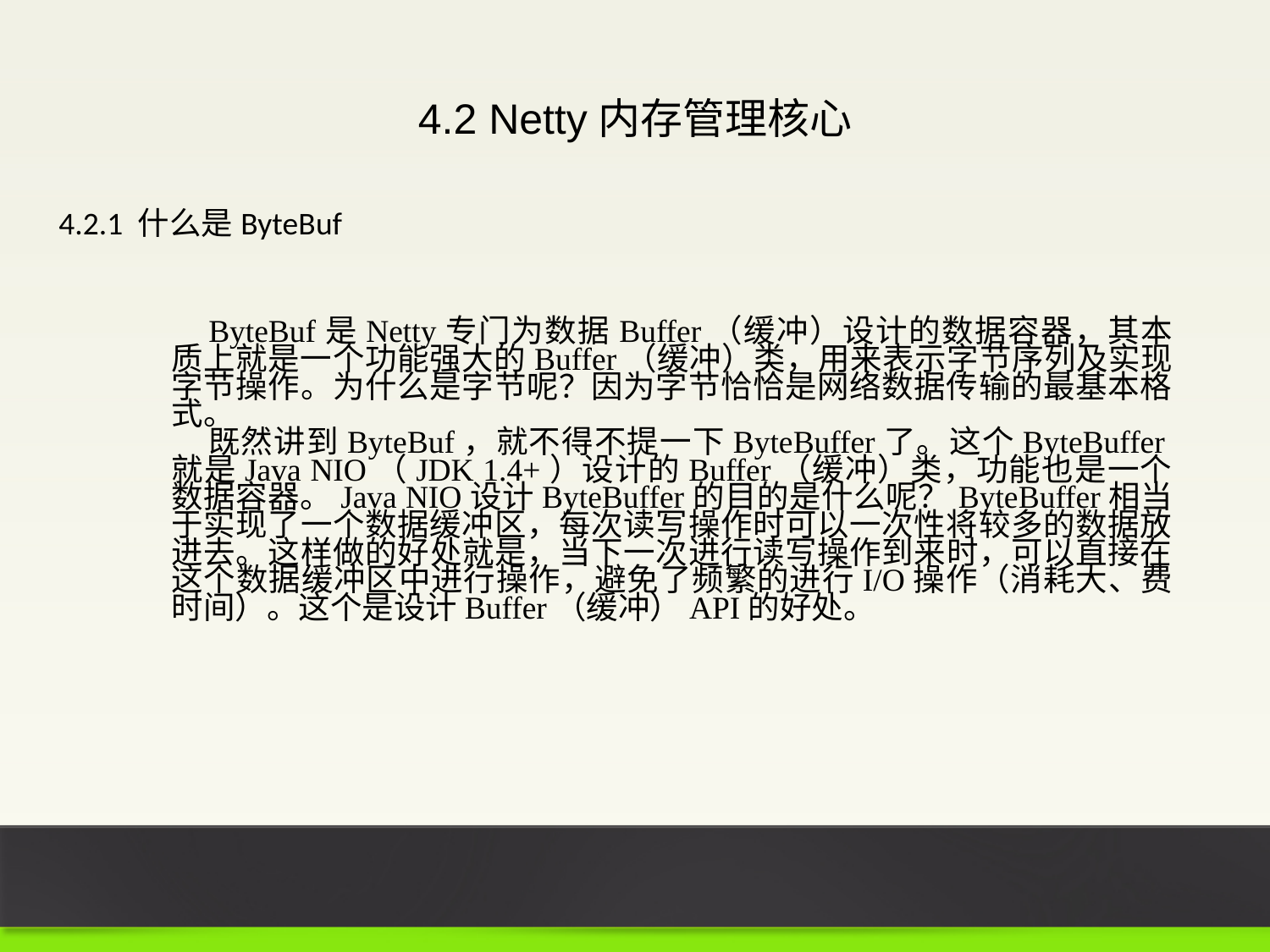

4.2 Netty内存管理核心
4.2.1 什么是ByteBuf
ByteBuf是Netty专门为数据Buffer（缓冲）设计的数据容器，其本质上就是一个功能强大的Buffer（缓冲）类，用来表示字节序列及实现字节操作。为什么是字节呢？因为字节恰恰是网络数据传输的最基本格式。
既然讲到ByteBuf，就不得不提一下ByteBuffer了。这个ByteBuffer就是Java NIO（JDK 1.4+）设计的Buffer（缓冲）类，功能也是一个数据容器。Java NIO设计ByteBuffer的目的是什么呢？ByteBuffer相当于实现了一个数据缓冲区，每次读写操作时可以一次性将较多的数据放进去。这样做的好处就是，当下一次进行读写操作到来时，可以直接在这个数据缓冲区中进行操作，避免了频繁的进行I/O操作（消耗大、费时间）。这个是设计Buffer（缓冲）API的好处。